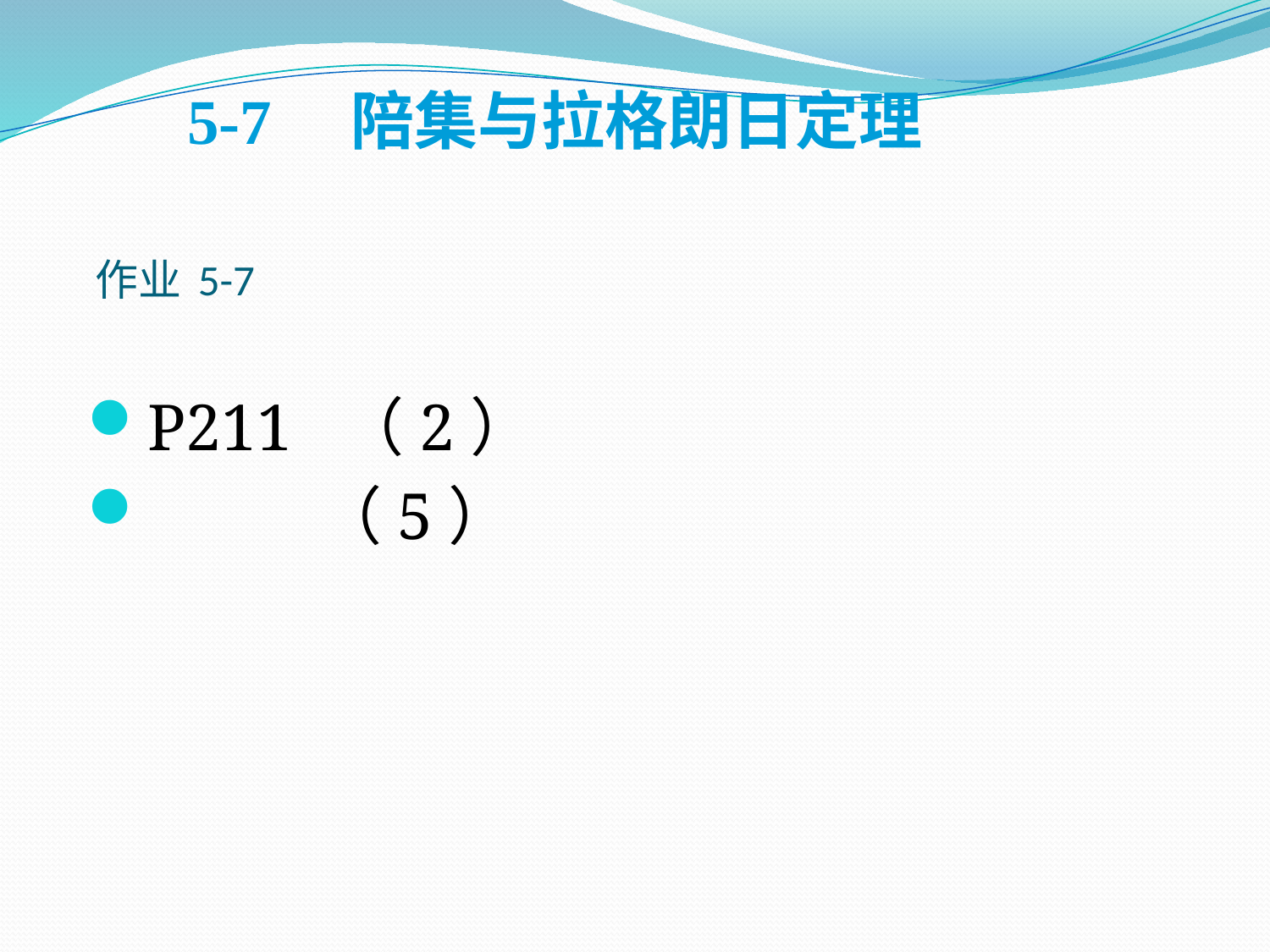

5-7　陪集与拉格朗日定理
# 作业 5-7
P211  （2）
           （5）